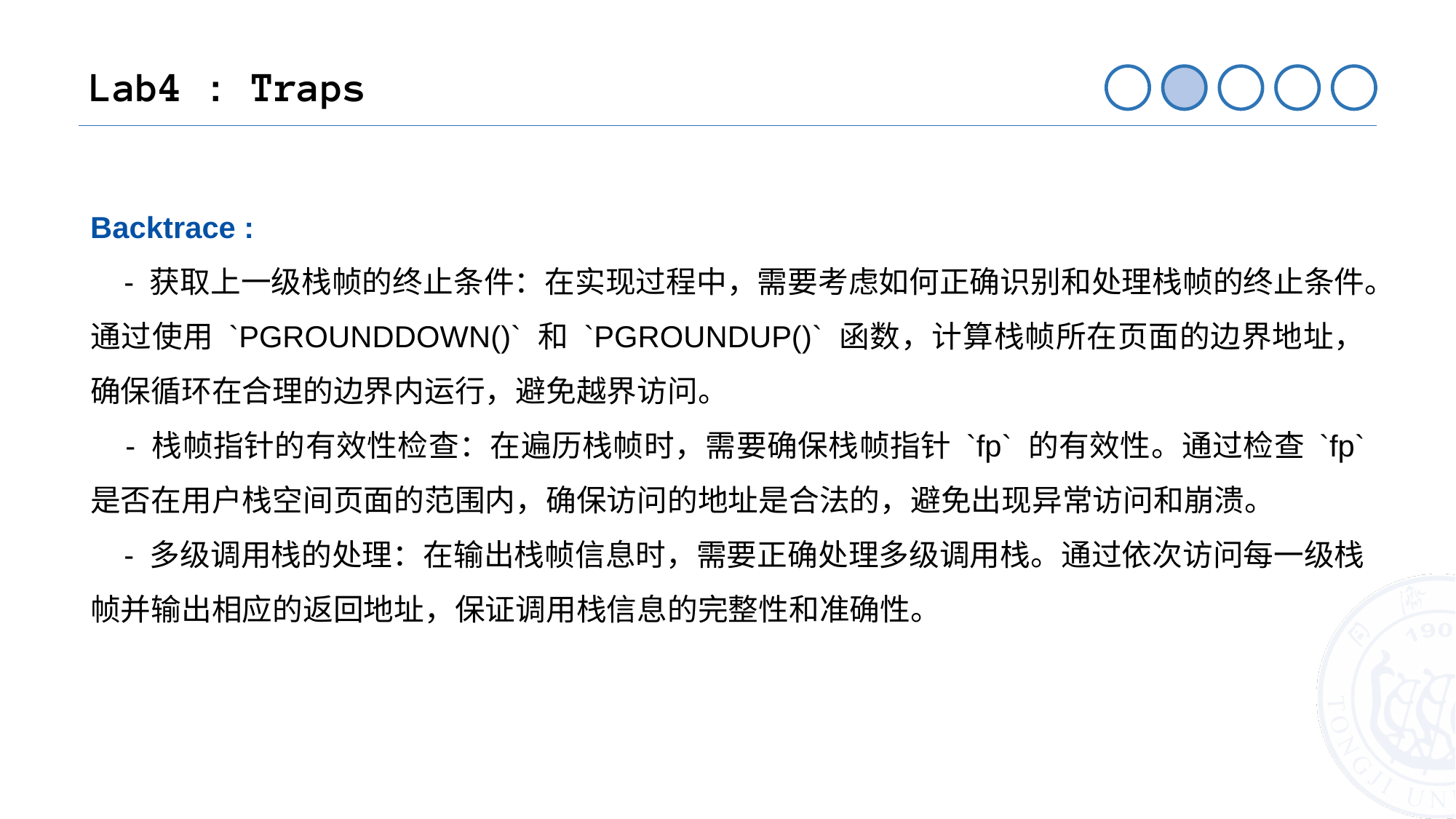

Lab4 : Traps

Backtrace :
    - 获取上一级栈帧的终止条件：在实现过程中，需要考虑如何正确识别和处理栈帧的终止条件。通过使用 `PGROUNDDOWN()` 和 `PGROUNDUP()` 函数，计算栈帧所在页面的边界地址，确保循环在合理的边界内运行，避免越界访问。
    - 栈帧指针的有效性检查：在遍历栈帧时，需要确保栈帧指针 `fp` 的有效性。通过检查 `fp` 是否在用户栈空间页面的范围内，确保访问的地址是合法的，避免出现异常访问和崩溃。
    - 多级调用栈的处理：在输出栈帧信息时，需要正确处理多级调用栈。通过依次访问每一级栈帧并输出相应的返回地址，保证调用栈信息的完整性和准确性。